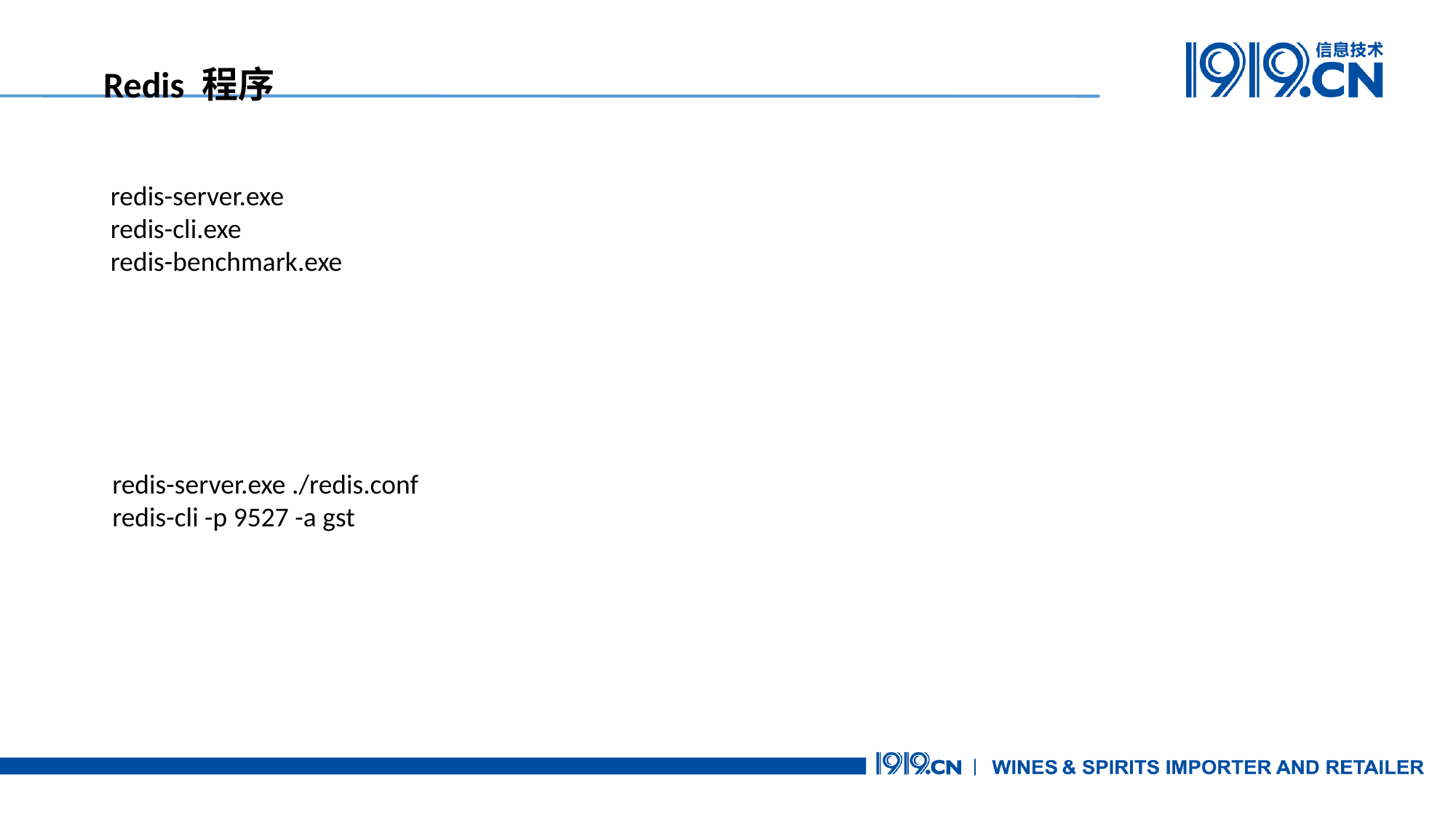

Redis 程序

redis-server.exe
redis-cli.exe
redis-benchmark.exe
redis-server.exe ./redis.conf
redis-cli -p 9527 -a gst
21